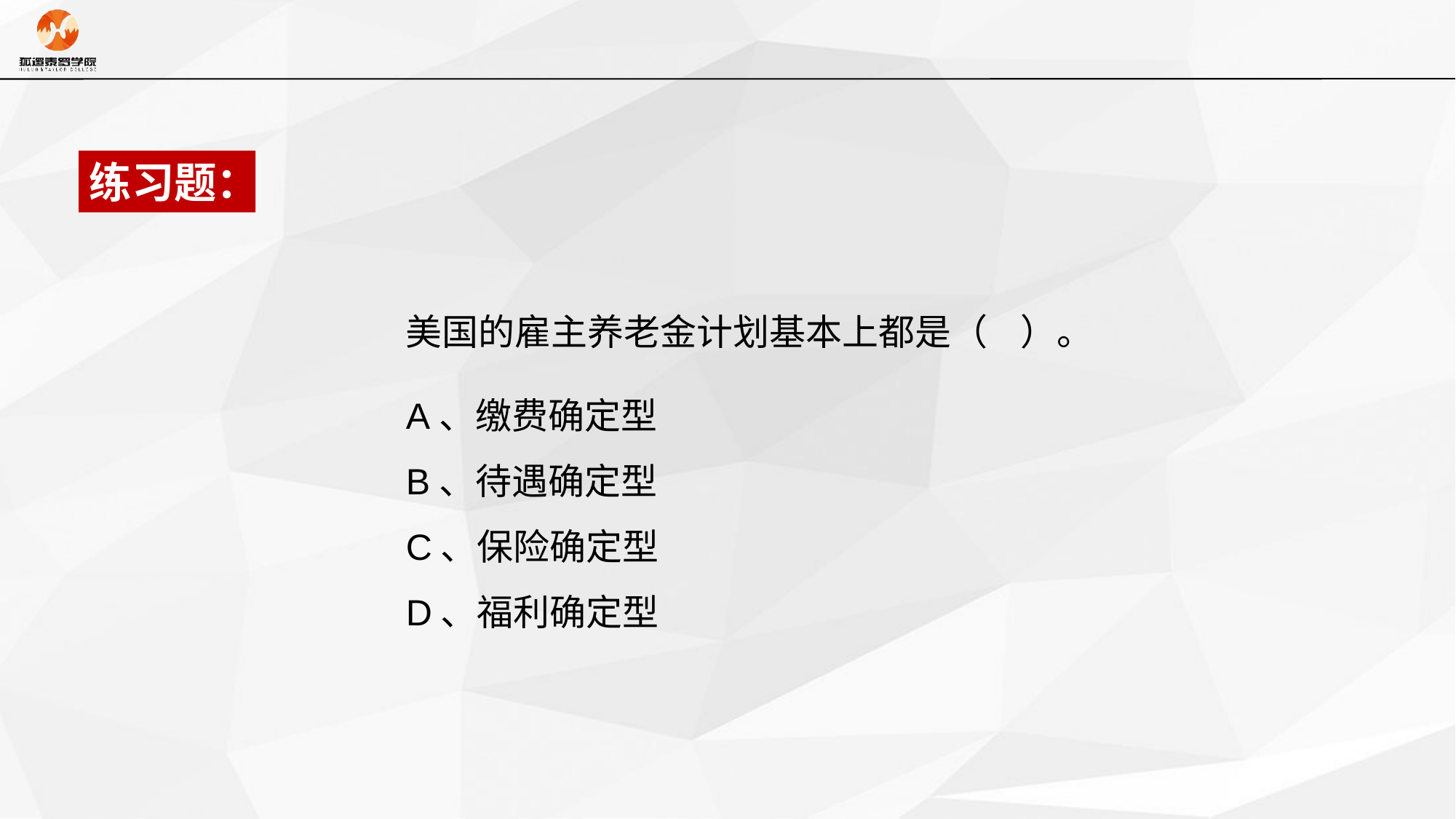

练习题：
美国的雇主养老金计划基本上都是（    ）。
A、缴费确定型
B、待遇确定型
C、保险确定型
D、福利确定型